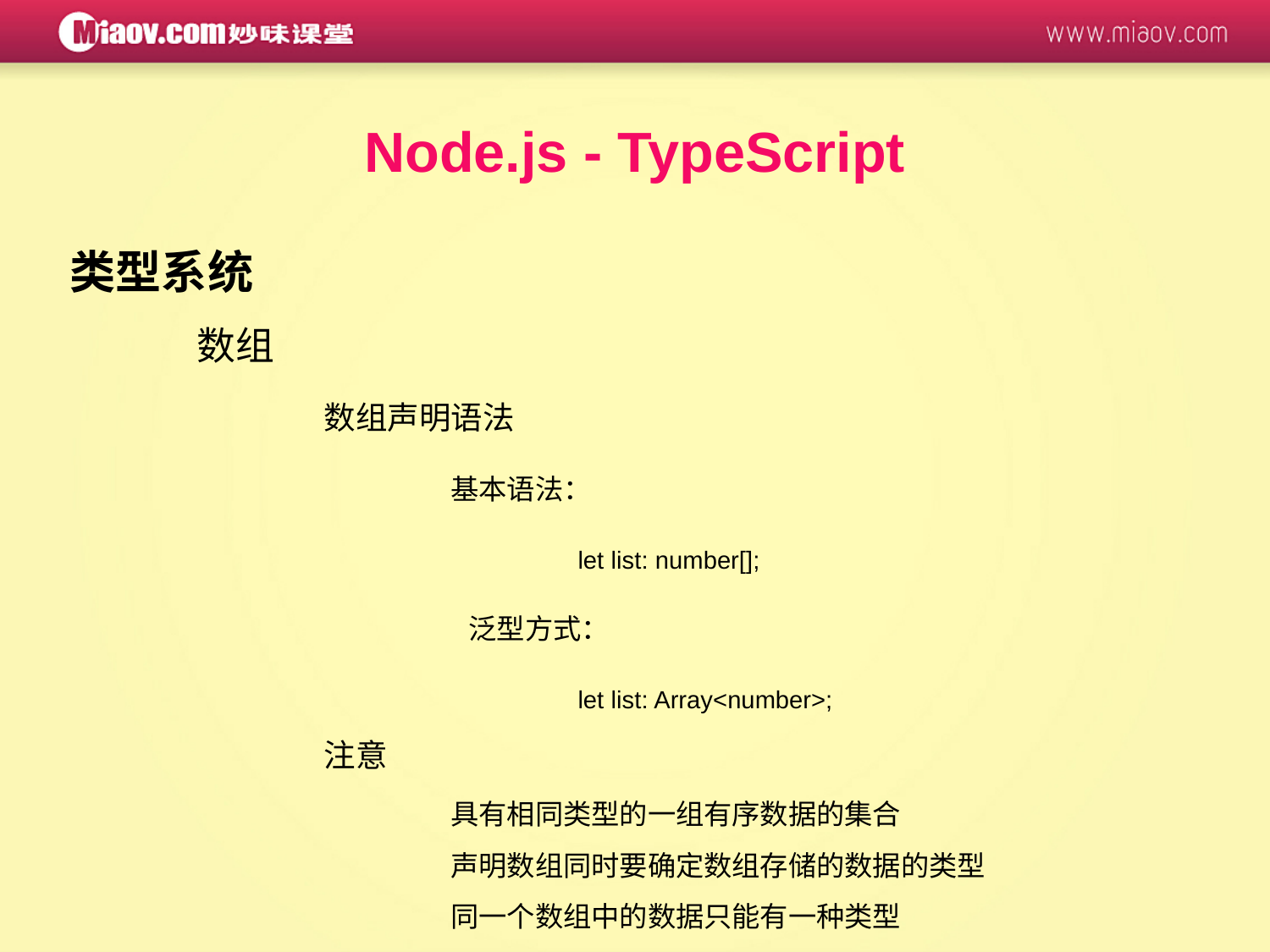

Node.js - TypeScript
类型系统
	数组
		数组声明语法
			基本语法：
				let list: number[];
			 泛型方式：
				let list: Array<number>;
		注意
			具有相同类型的一组有序数据的集合
			声明数组同时要确定数组存储的数据的类型
			同一个数组中的数据只能有一种类型